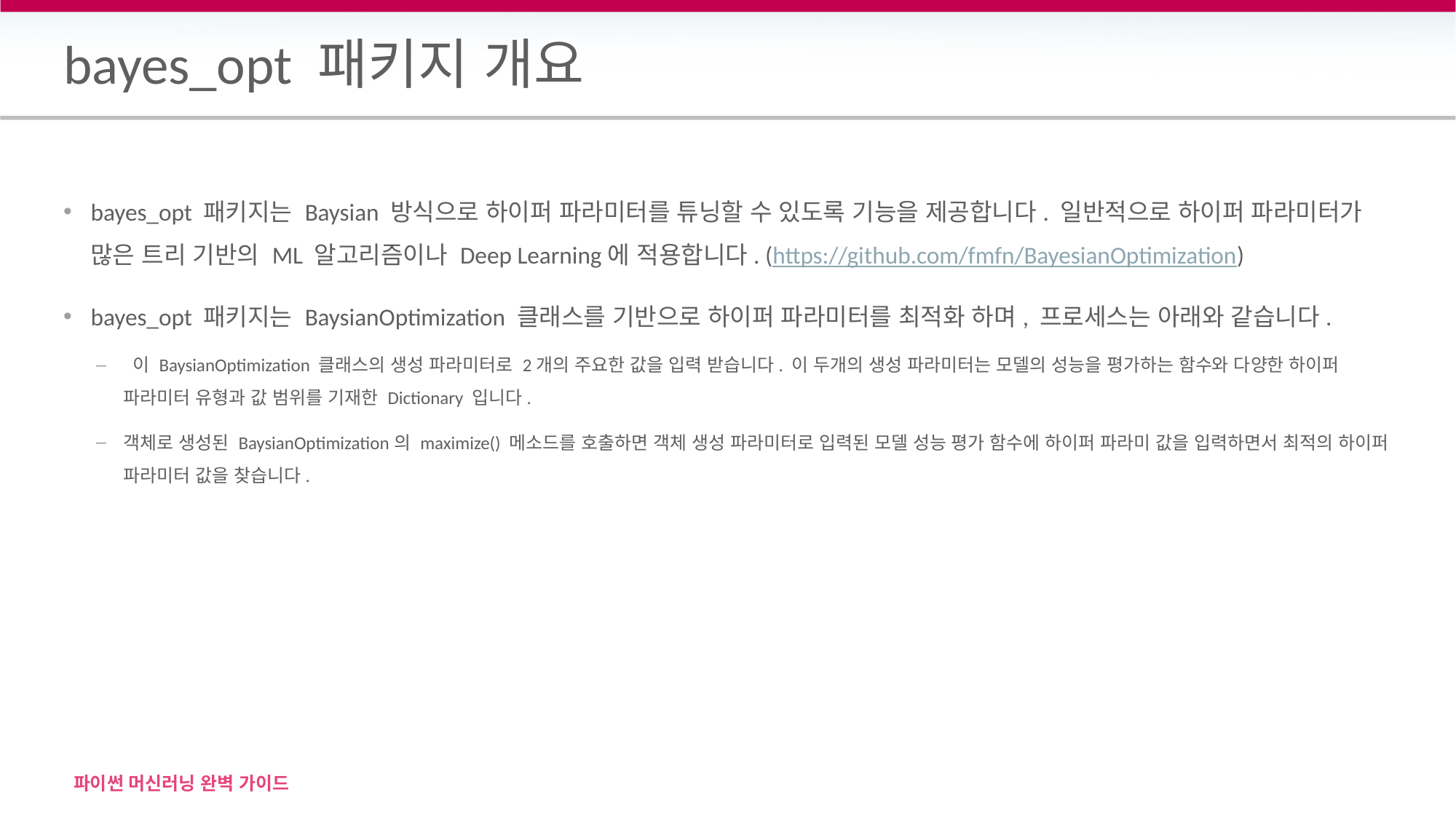

# bayes_opt 패키지 개요
bayes_opt 패키지는 Baysian 방식으로 하이퍼 파라미터를 튜닝할 수 있도록 기능을 제공합니다. 일반적으로 하이퍼 파라미터가 많은 트리 기반의 ML 알고리즘이나 Deep Learning에 적용합니다. (https://github.com/fmfn/BayesianOptimization)
bayes_opt 패키지는 BaysianOptimization 클래스를 기반으로 하이퍼 파라미터를 최적화 하며, 프로세스는 아래와 같습니다.
 이 BaysianOptimization 클래스의 생성 파라미터로 2개의 주요한 값을 입력 받습니다. 이 두개의 생성 파라미터는 모델의 성능을 평가하는 함수와 다양한 하이퍼 파라미터 유형과 값 범위를 기재한 Dictionary 입니다.
객체로 생성된 BaysianOptimization의 maximize() 메소드를 호출하면 객체 생성 파라미터로 입력된 모델 성능 평가 함수에 하이퍼 파라미 값을 입력하면서 최적의 하이퍼 파라미터 값을 찾습니다.